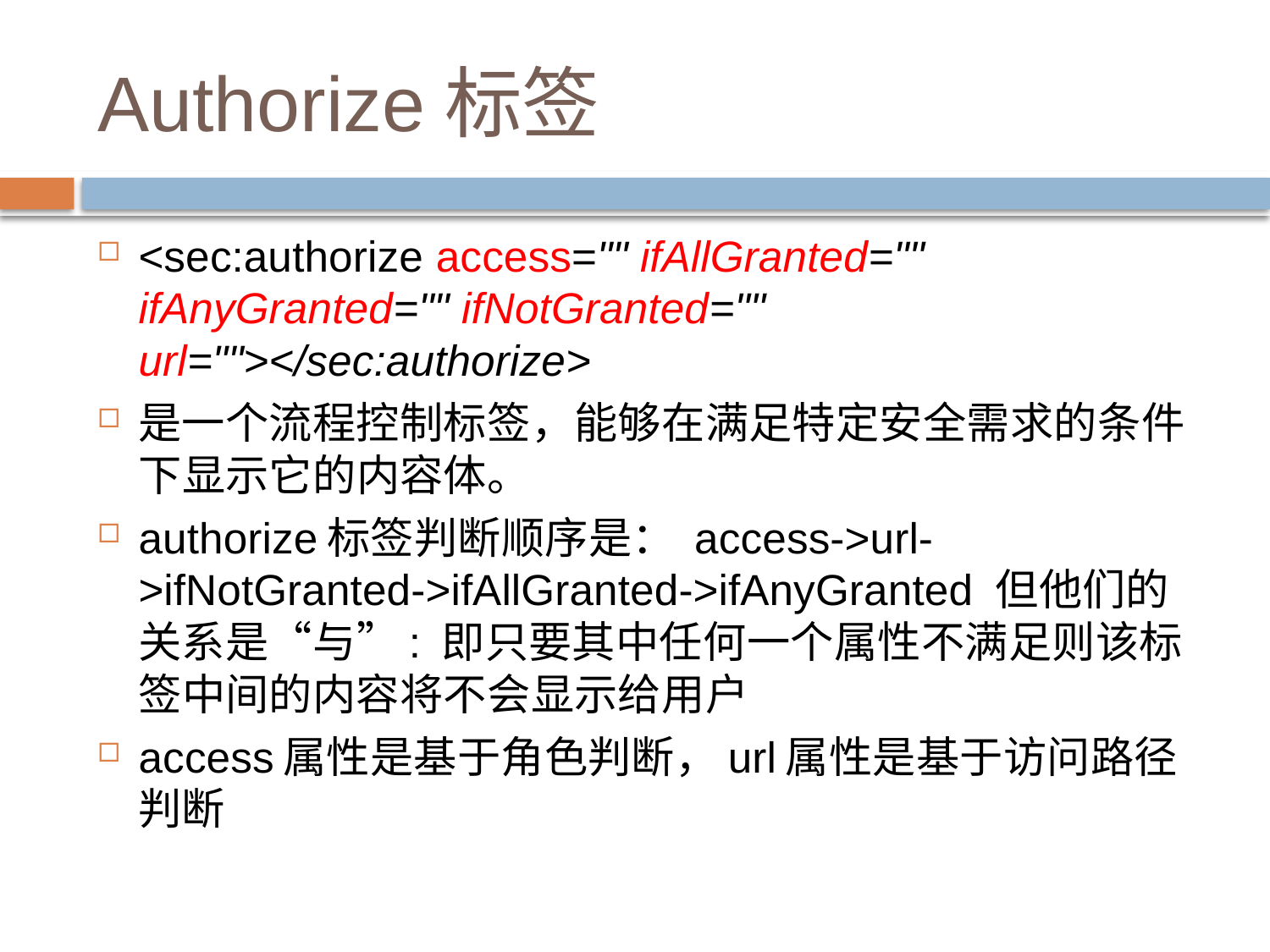

# Authorize标签
<sec:authorize access="" ifAllGranted="" ifAnyGranted="" ifNotGranted="" url=""></sec:authorize>
是一个流程控制标签，能够在满足特定安全需求的条件下显示它的内容体。
authorize标签判断顺序是： access->url->ifNotGranted->ifAllGranted->ifAnyGranted 但他们的关系是“与”: 即只要其中任何一个属性不满足则该标签中间的内容将不会显示给用户
access属性是基于角色判断，url属性是基于访问路径判断